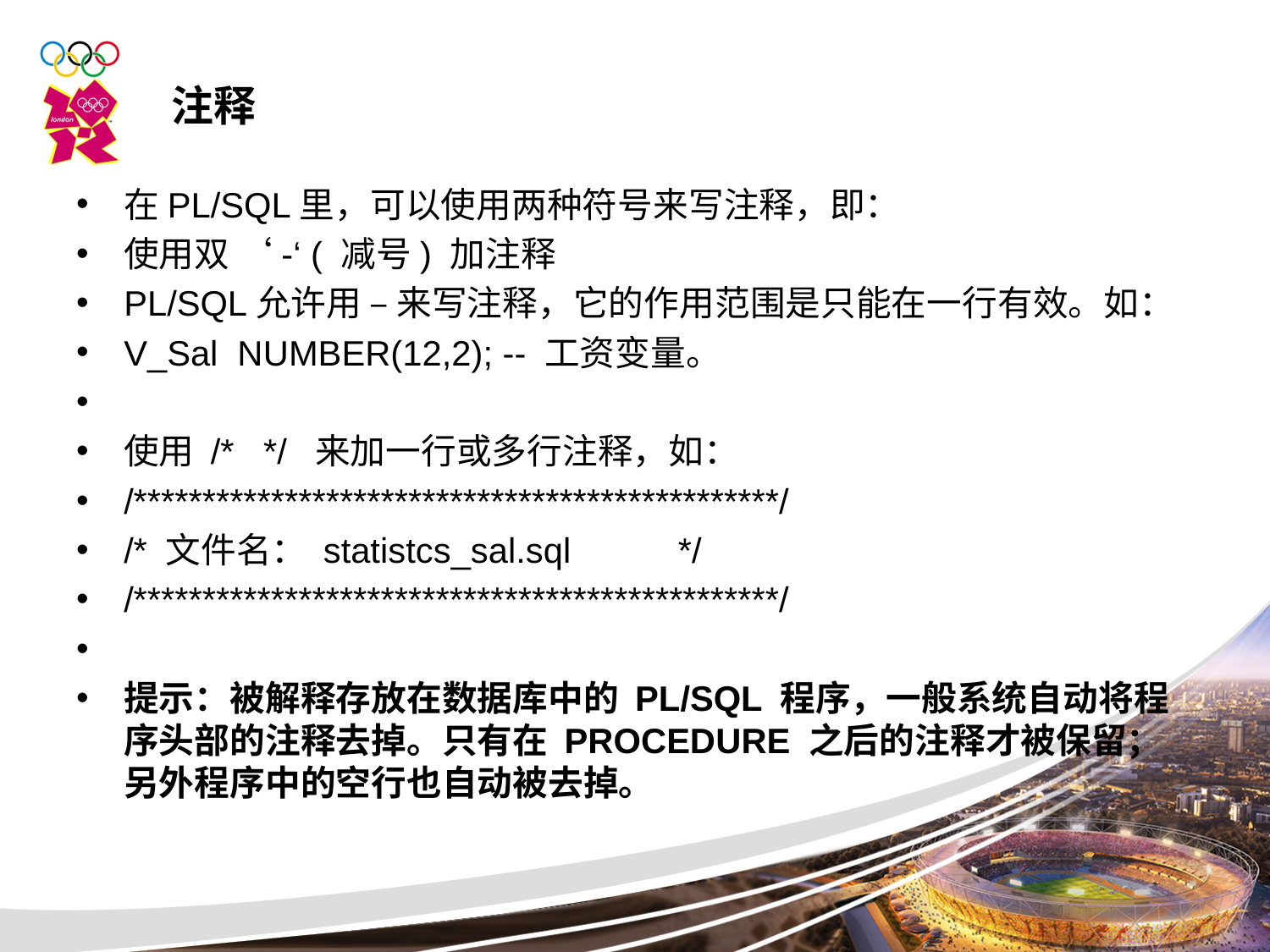

注释
在PL/SQL里，可以使用两种符号来写注释，即：
使用双 ‘-‘ ( 减号) 加注释
PL/SQL允许用 – 来写注释，它的作用范围是只能在一行有效。如：
V_Sal  NUMBER(12,2); -- 工资变量。

使用 /*   */  来加一行或多行注释，如：
/***********************************************/
/* 文件名： statistcs_sal.sql           */
/***********************************************/

提示：被解释存放在数据库中的 PL/SQL 程序，一般系统自动将程序头部的注释去掉。只有在 PROCEDURE 之后的注释才被保留；另外程序中的空行也自动被去掉。